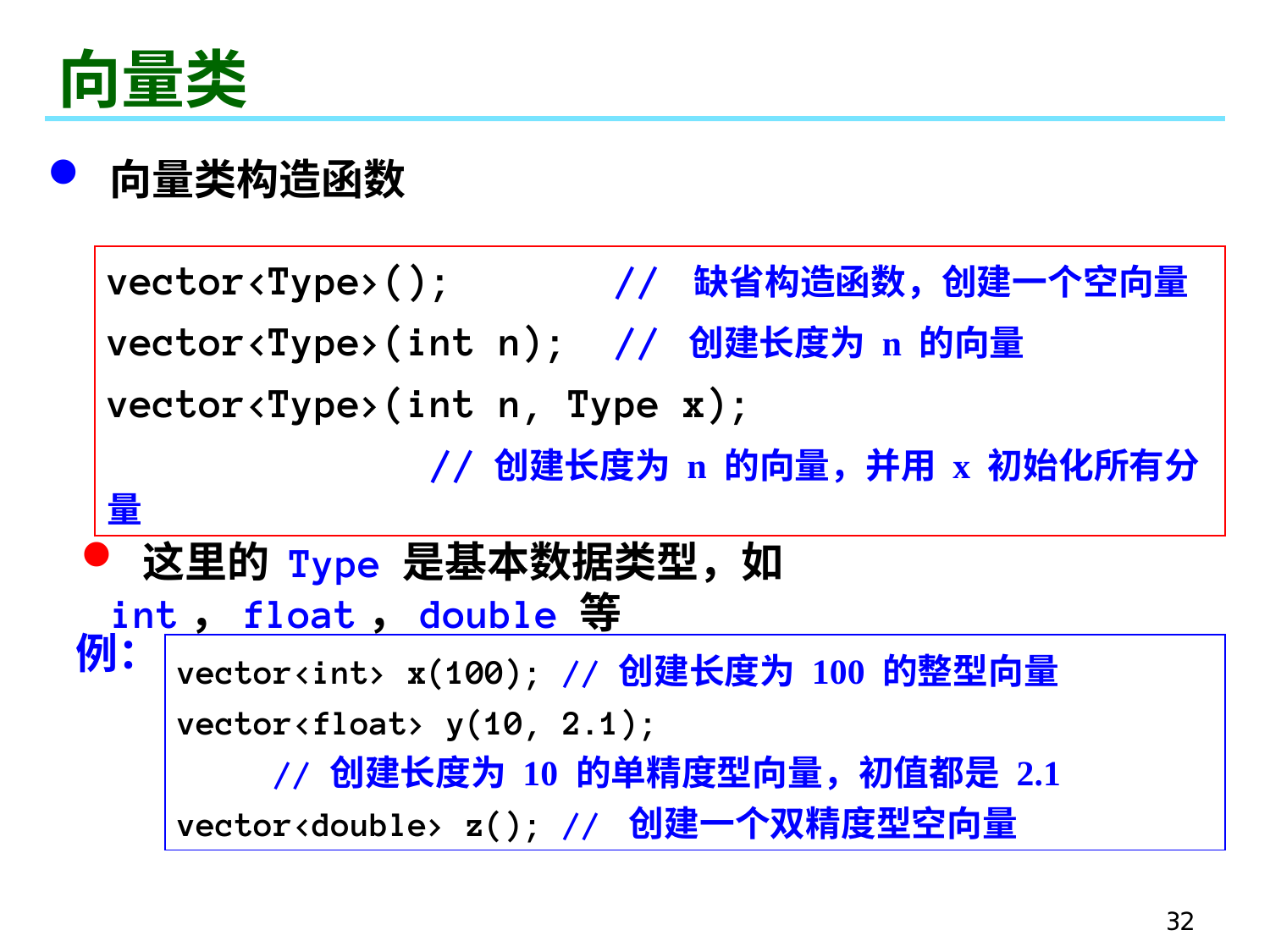

# 向量类
 向量类构造函数
vector<Type>();       // 缺省构造函数，创建一个空向量
vector<Type>(int n);  // 创建长度为 n 的向量
vector<Type>(int n, Type x);
              // 创建长度为 n 的向量，并用 x 初始化所有分量
 这里的 Type 是基本数据类型，如 int，float，double 等
例：
vector<int> x(100); // 创建长度为 100 的整型向量
vector<float> y(10, 2.1);
     // 创建长度为 10 的单精度型向量，初值都是 2.1
vector<double> z(); // 创建一个双精度型空向量
32